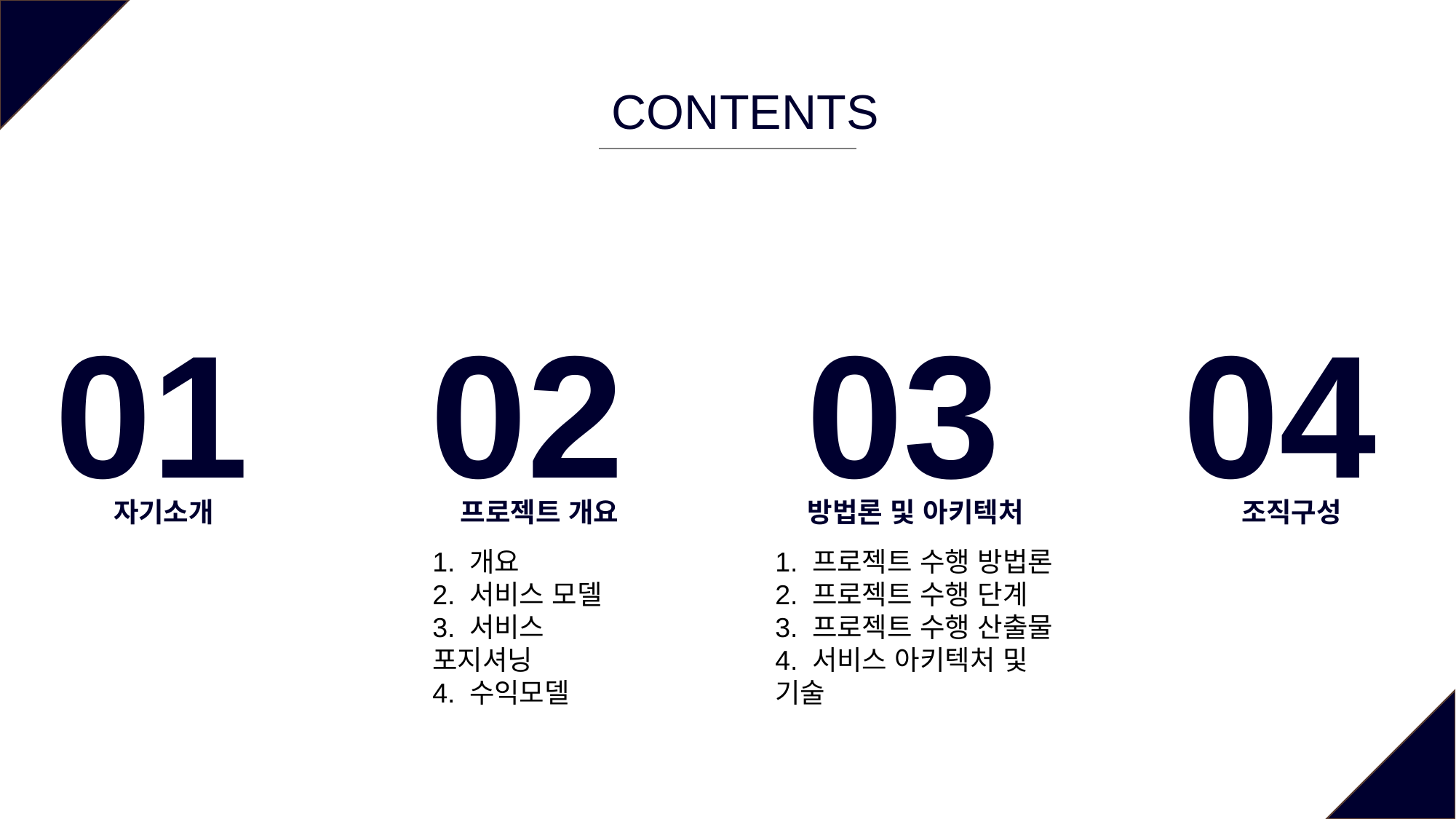

CONTENTS
01
02
03
04
자기소개
프로젝트 개요
방법론 및 아키텍처
조직구성
1. 개요
2. 서비스 모델
3. 서비스 포지셔닝
4. 수익모델
1. 프로젝트 수행 방법론
2. 프로젝트 수행 단계
3. 프로젝트 수행 산출물
4. 서비스 아키텍처 및 기술